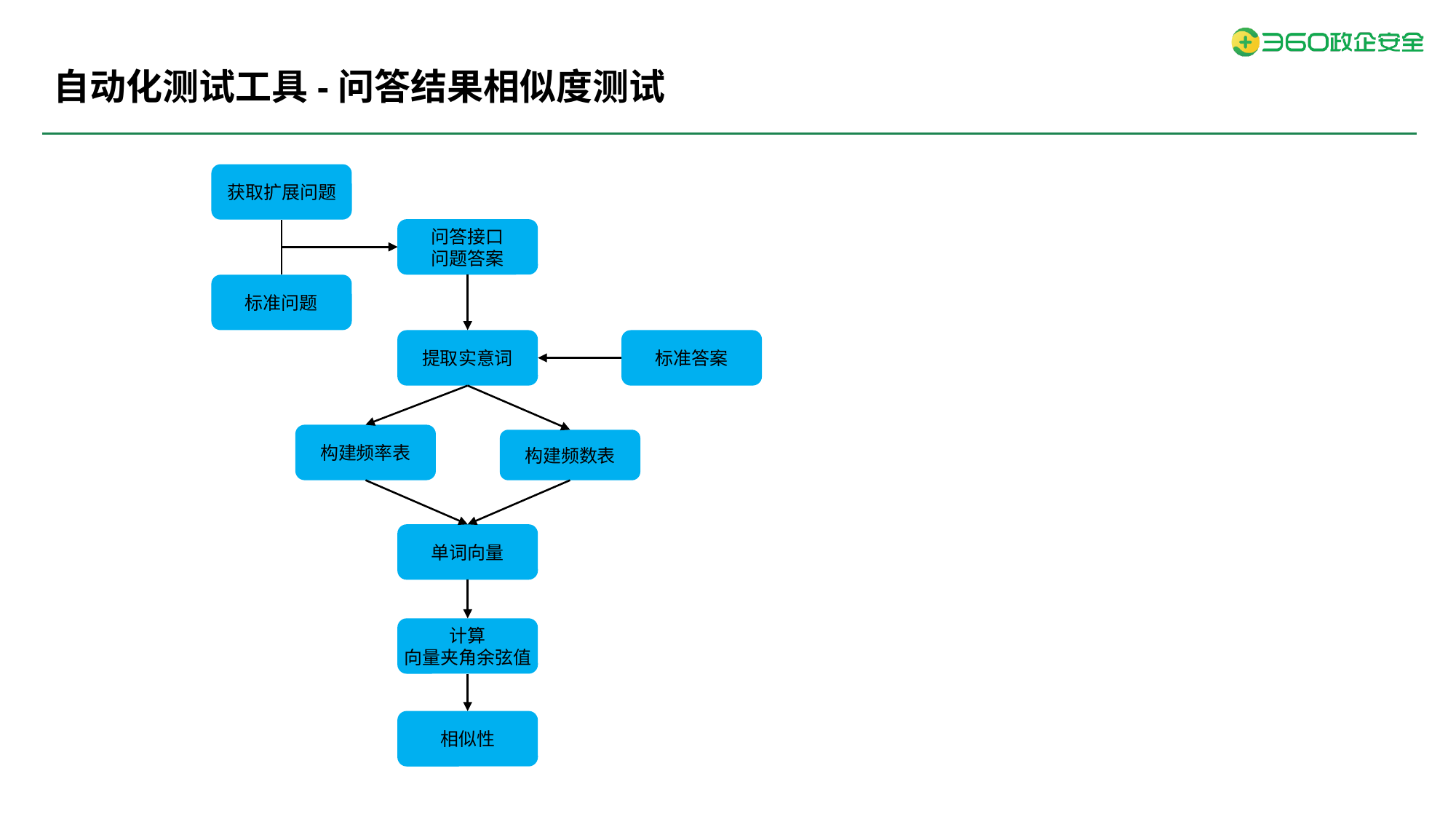

# 自动化测试工具-问答结果相似度测试
获取扩展问题
问答接口
问题答案
标准问题
提取实意词
标准答案
构建频率表
构建频数表
单词向量
计算
向量夹角余弦值
相似性